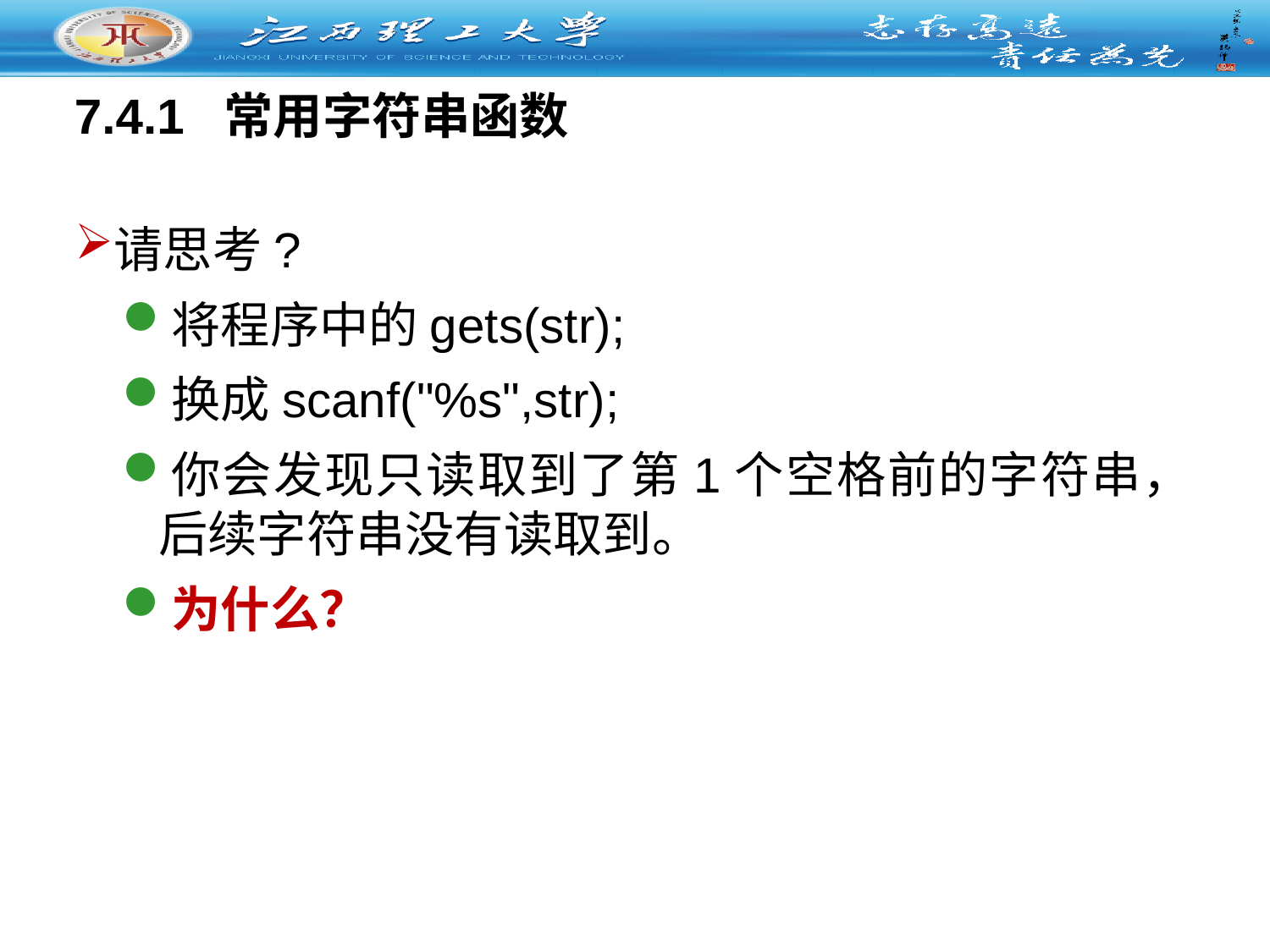

# 7.4.1  常用字符串函数
请思考?
将程序中的gets(str);
换成scanf("%s",str);
你会发现只读取到了第1个空格前的字符串，后续字符串没有读取到。
为什么？